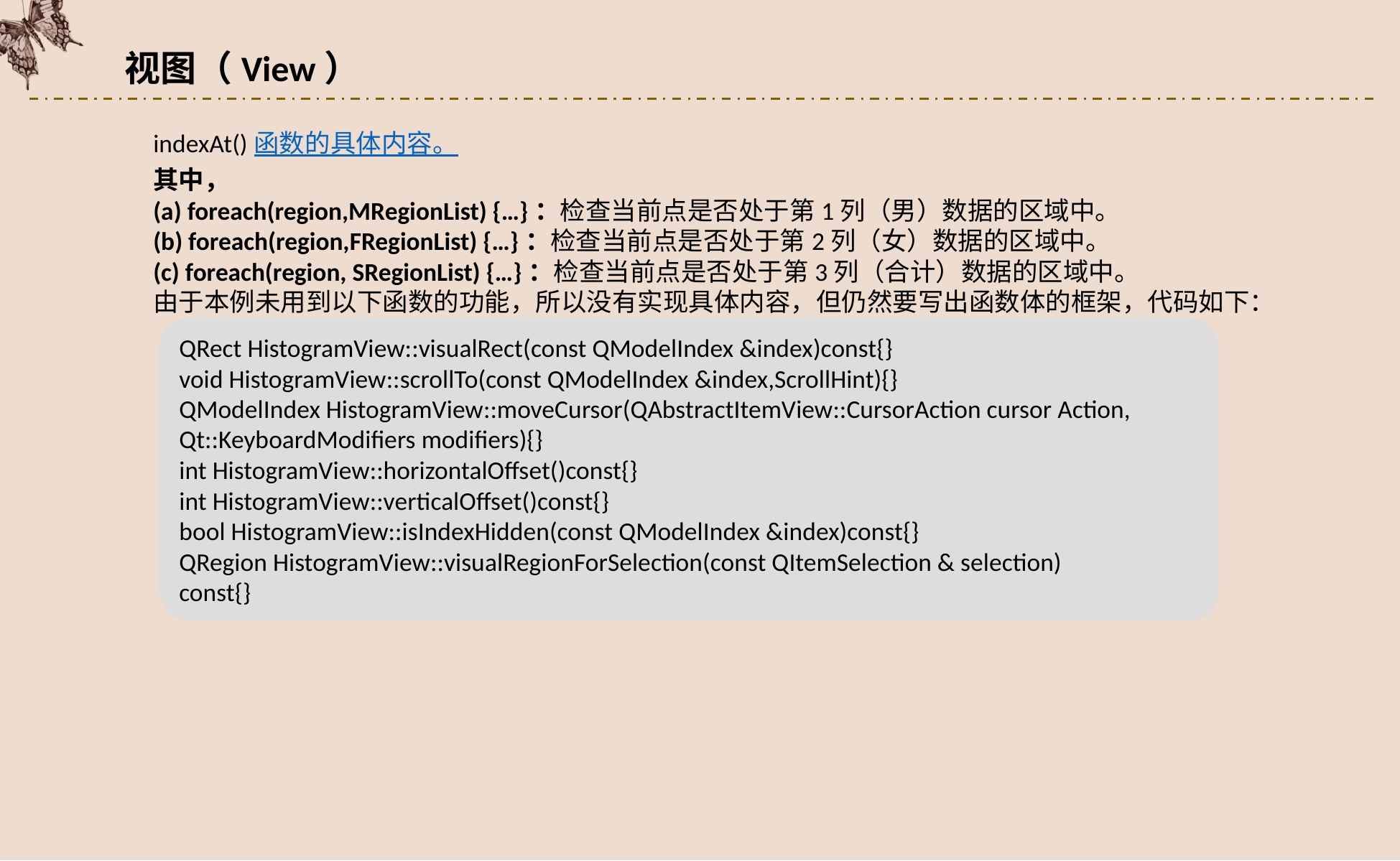

视图（View）
indexAt()函数的具体内容。
其中，
(a) foreach(region,MRegionList) {…}：检查当前点是否处于第1列（男）数据的区域中。
(b) foreach(region,FRegionList) {…}：检查当前点是否处于第2列（女）数据的区域中。
(c) foreach(region, SRegionList) {…}：检查当前点是否处于第3列（合计）数据的区域中。
由于本例未用到以下函数的功能，所以没有实现具体内容，但仍然要写出函数体的框架，代码如下：
QRect HistogramView::visualRect(const QModelIndex &index)const{}
void HistogramView::scrollTo(const QModelIndex &index,ScrollHint){}
QModelIndex HistogramView::moveCursor(QAbstractItemView::CursorAction cursor Action, Qt::KeyboardModifiers modifiers){}
int HistogramView::horizontalOffset()const{}
int HistogramView::verticalOffset()const{}
bool HistogramView::isIndexHidden(const QModelIndex &index)const{}
QRegion HistogramView::visualRegionForSelection(const QItemSelection & selection)
const{}